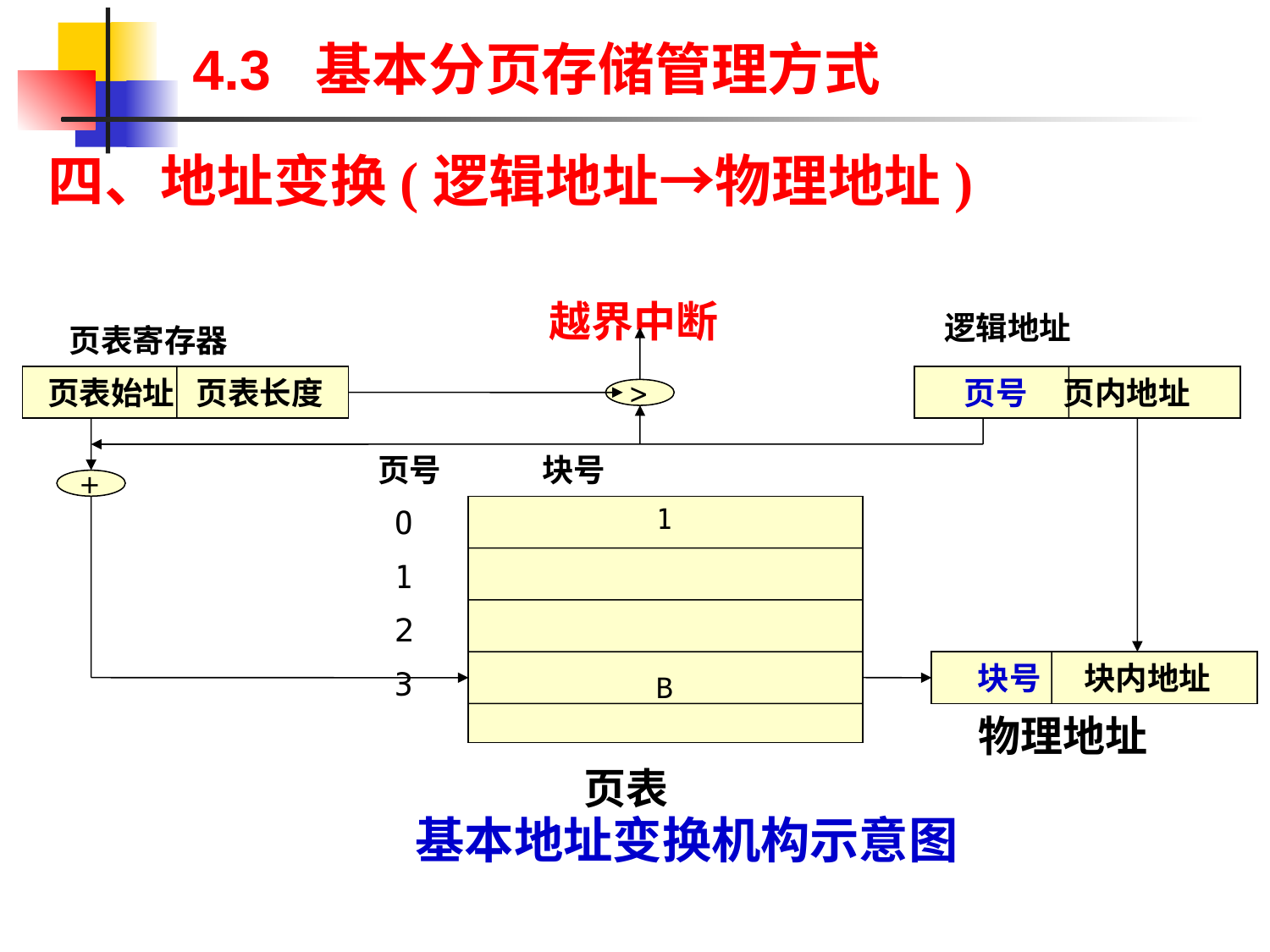

# 4.3  基本分页存储管理方式
四、地址变换(逻辑地址→物理地址)
越界中断
逻辑地址
页表寄存器

页表始址   页表长度

页号     页内地址

>

页号              块号
+

0
1
2
3
1

B

块号      块内地址

物理地址
页表

基本地址变换机构示意图